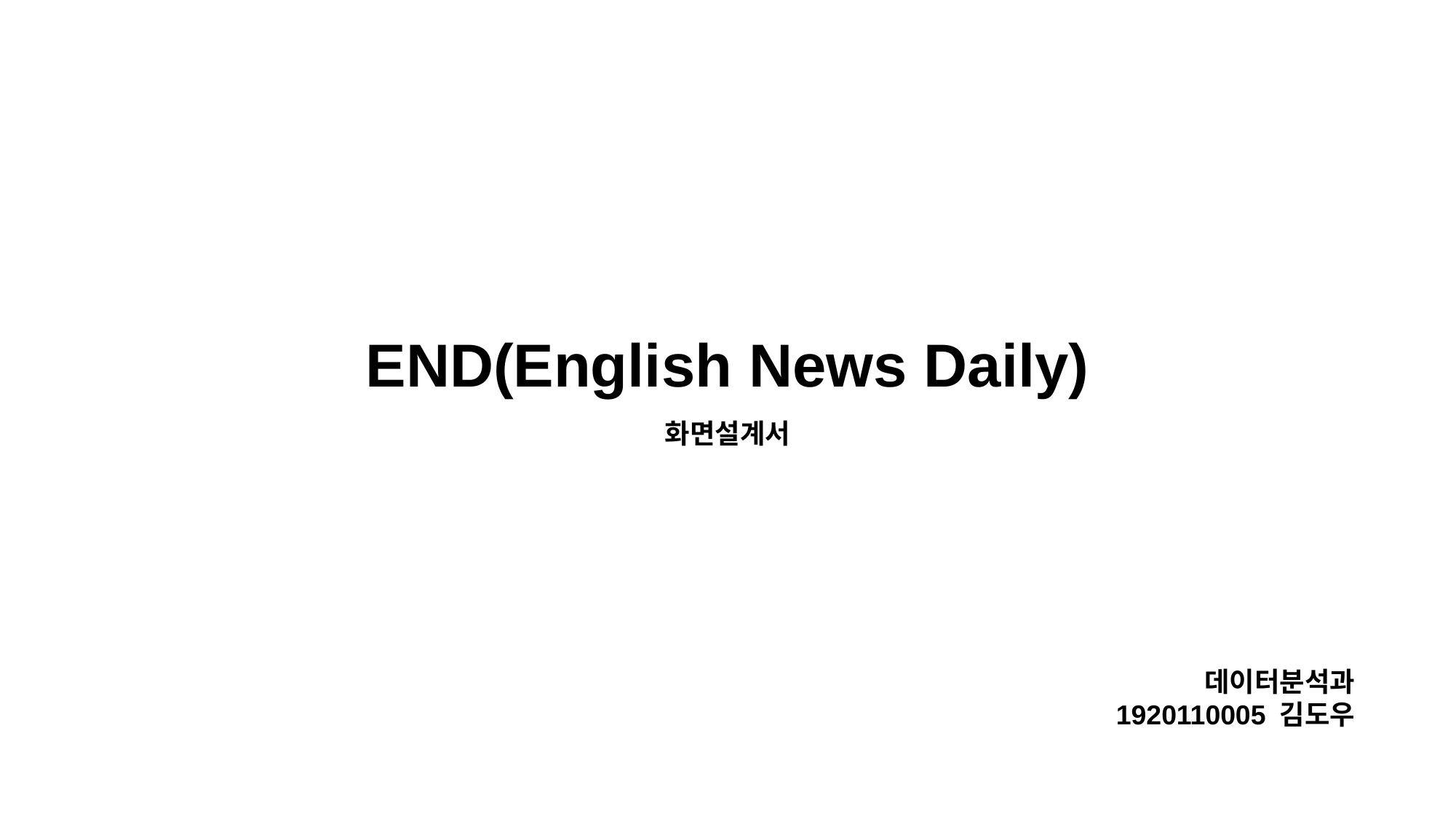

END(English News Daily)

화면설계서
데이터분석과
1920110005 김도우